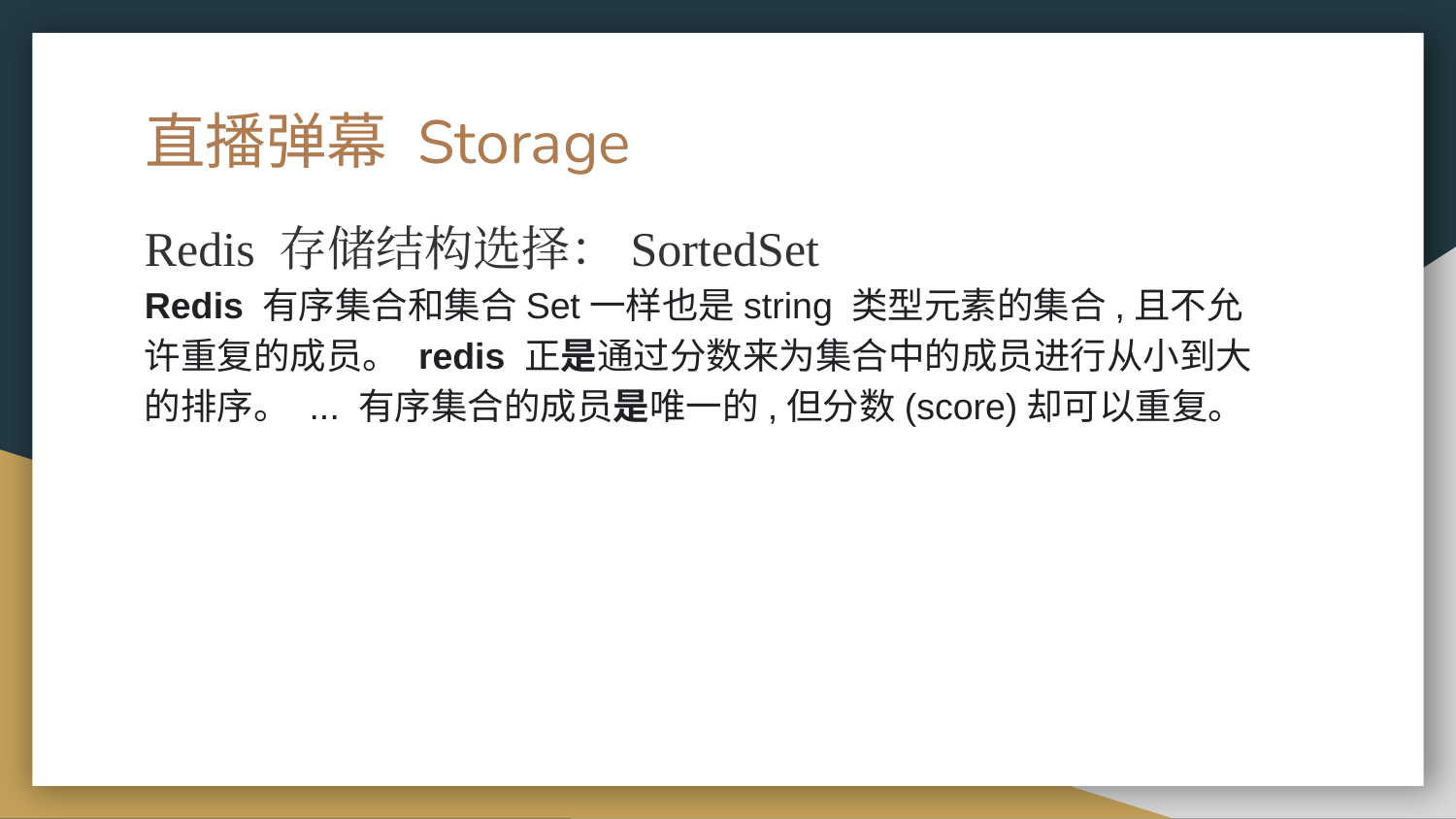

# 直播弹幕 Storage
Redis 存储结构选择：SortedSet
Redis 有序集合和集合Set一样也是string 类型元素的集合,且不允许重复的成员。 redis 正是通过分数来为集合中的成员进行从小到大的排序。 ... 有序集合的成员是唯一的,但分数(score)却可以重复。